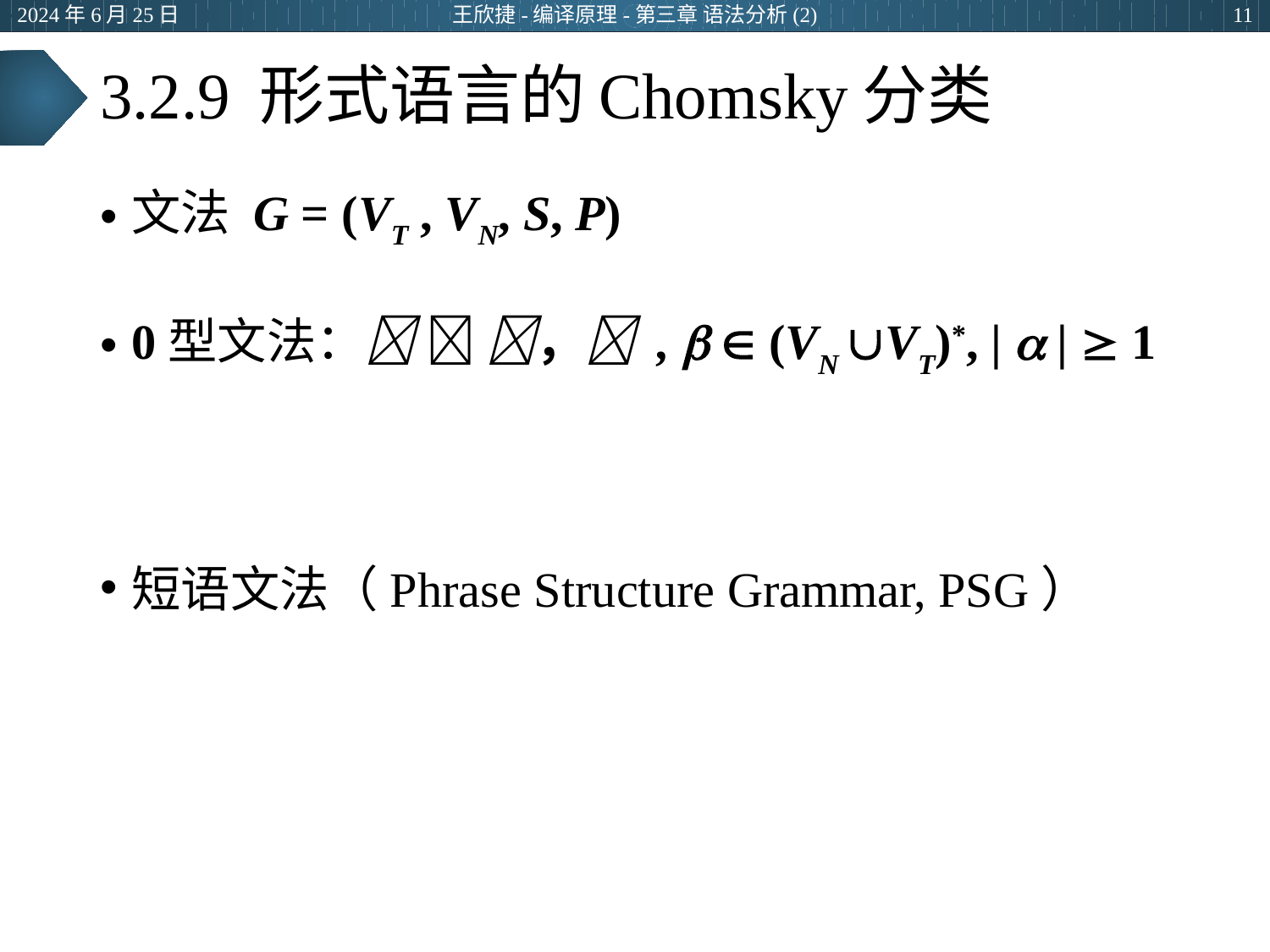

2024年6月25日
王欣捷-编译原理-第三章 语法分析(2)
11
# 3.2.9 形式语言的Chomsky分类
文法 G = (VT , VN, S, P)

0型文法：α → β，α , β ∈ (VN ∪VT)*, | α | ≥ 1

短语文法（Phrase Structure Grammar, PSG）